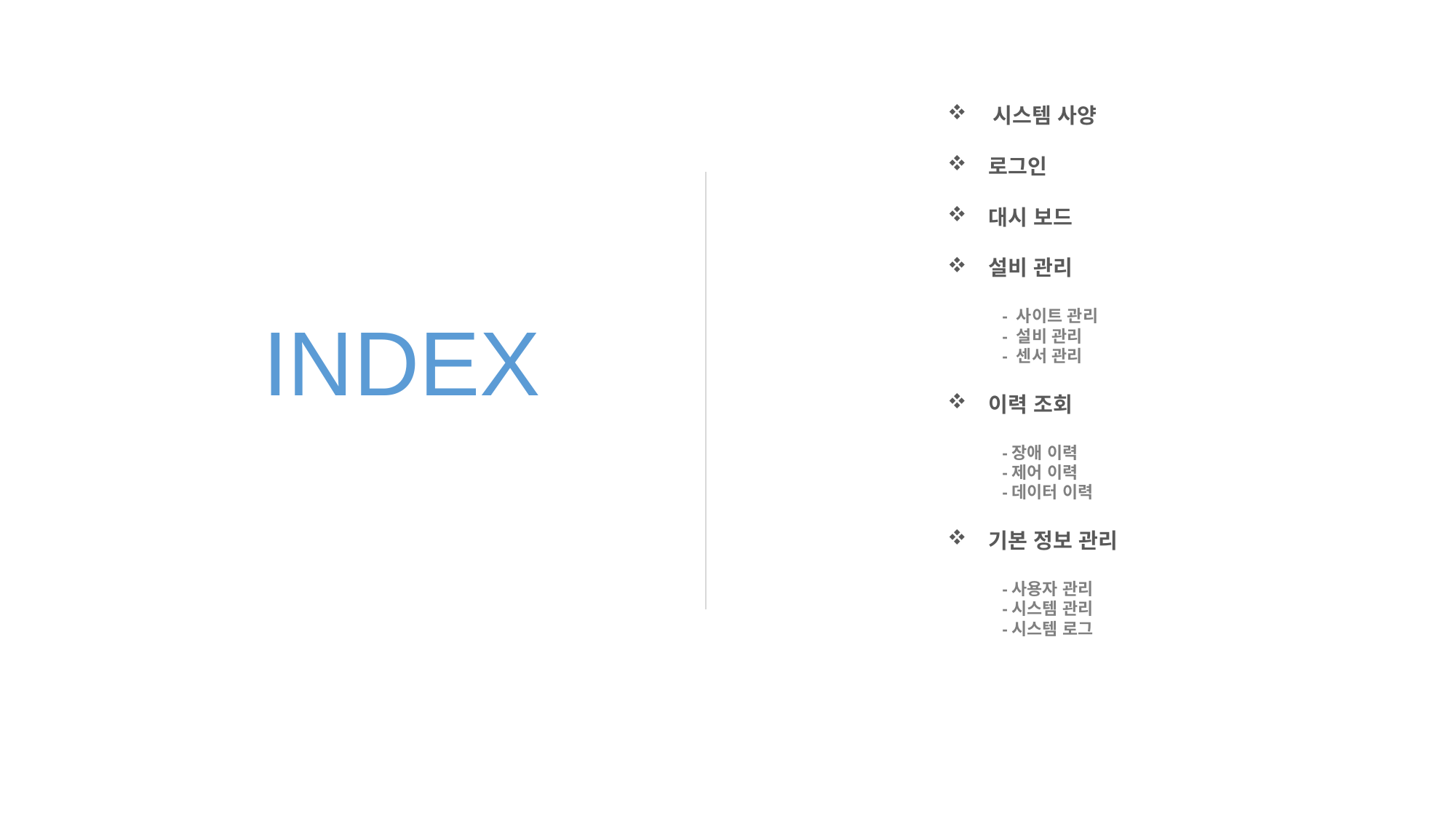

시스템 사양

로그인

대시 보드

설비 관리

- 사이트 관리
- 설비 관리
- 센서 관리

이력 조회

-장애 이력
-제어 이력
-데이터 이력

기본 정보 관리

-사용자 관리
-시스템 관리
-시스템 로그

INDEX